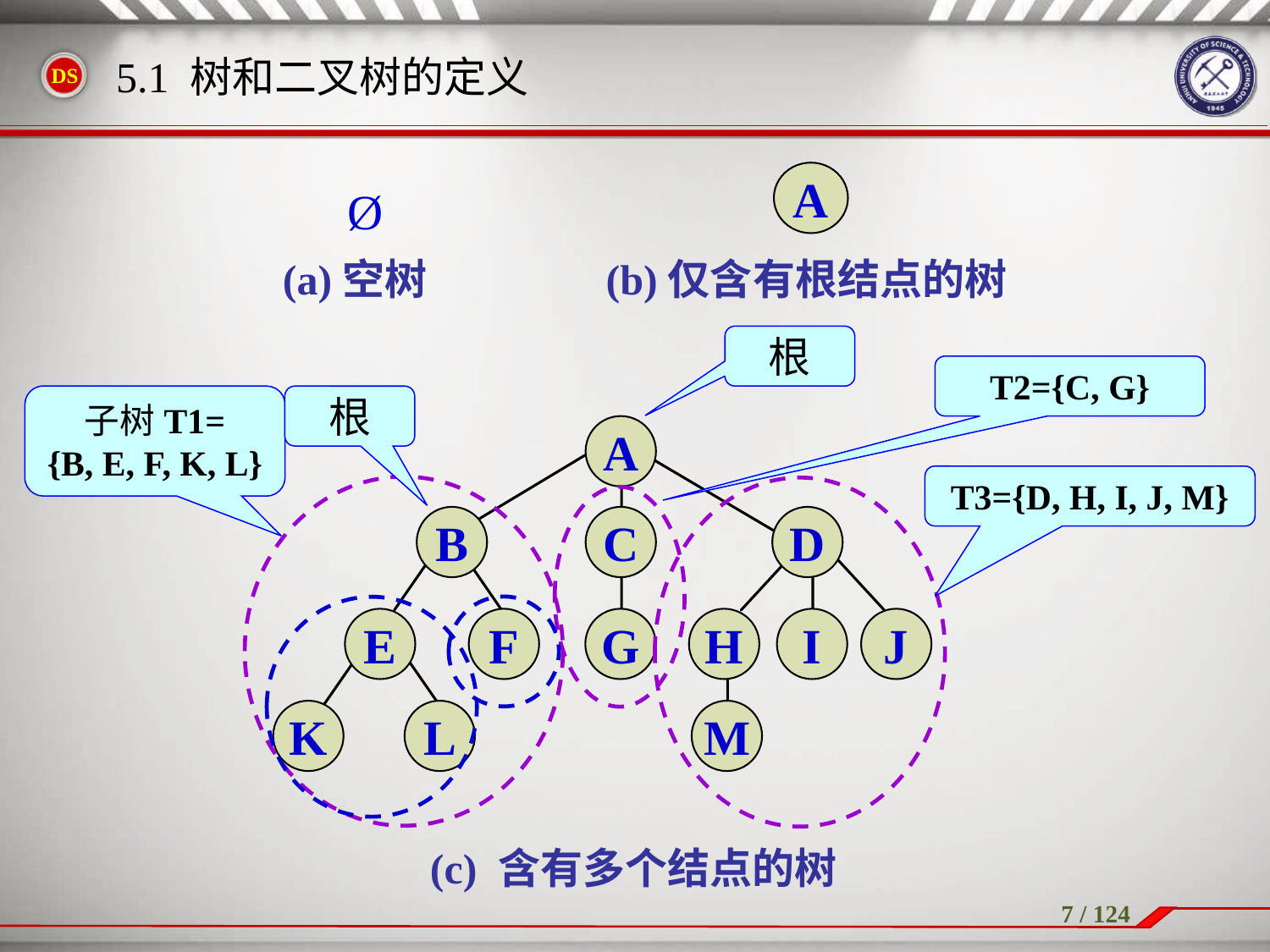

5.1 树和二叉树的定义
A
Ø
(a)空树
(b)仅含有根结点的树
根
T2={C, G}
子树T1=
{B, E, F, K, L}
根
A

B
C
D

E
F
G
H
I
J

K
L
M
T3={D, H, I, J, M}

(c) 含有多个结点的树